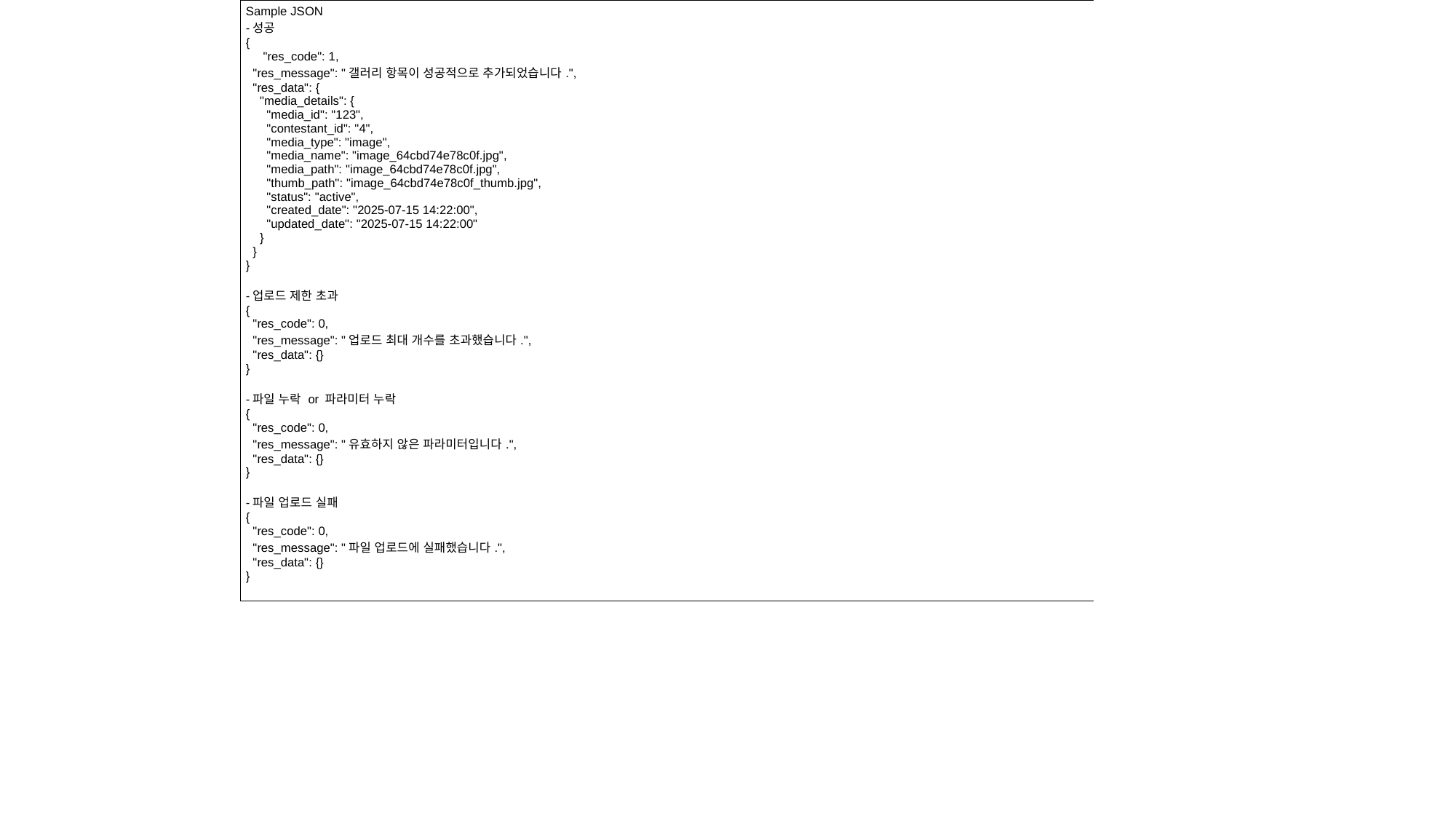

| Sample JSON -성공 {     "res\_code": 1, "res\_message": "갤러리 항목이 성공적으로 추가되었습니다.", "res\_data": { "media\_details": { "media\_id": "123", "contestant\_id": "4", "media\_type": "image", "media\_name": "image\_64cbd74e78c0f.jpg", "media\_path": "image\_64cbd74e78c0f.jpg", "thumb\_path": "image\_64cbd74e78c0f\_thumb.jpg", "status": "active", "created\_date": "2025-07-15 14:22:00", "updated\_date": "2025-07-15 14:22:00" } } } -업로드 제한 초과 { "res\_code": 0, "res\_message": "업로드 최대 개수를 초과했습니다.", "res\_data": {} } -파일 누락 or 파라미터 누락 { "res\_code": 0, "res\_message": "유효하지 않은 파라미터입니다.", "res\_data": {} } -파일 업로드 실패 { "res\_code": 0, "res\_message": "파일 업로드에 실패했습니다.", "res\_data": {} } |
| --- |